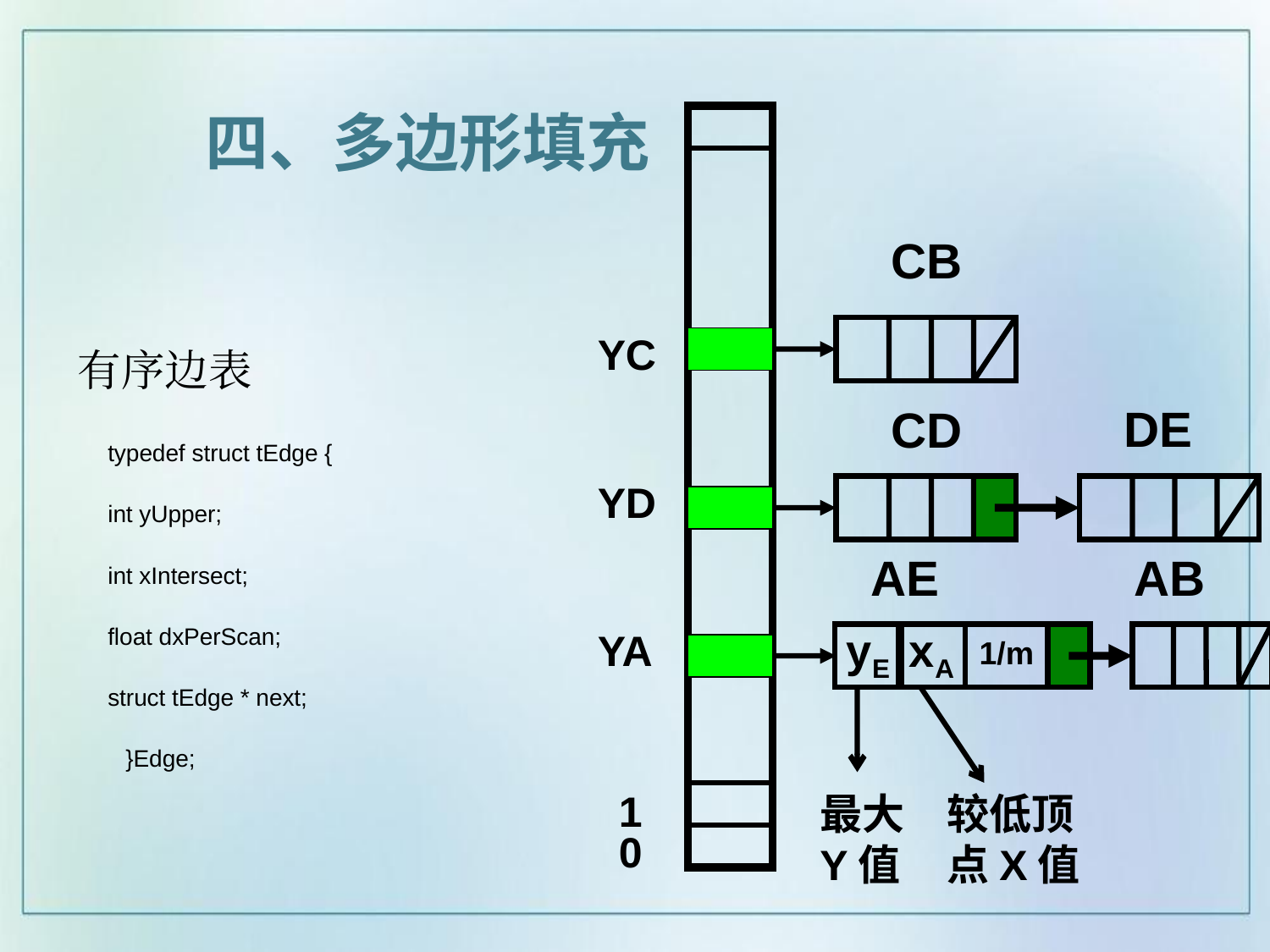

四、多边形填充

CB

YC

DE
CD
YD

AE
AB
YA
yE
xA
1/m

1
最大Y值
较低顶点X值
0

# 有序边表
typedef struct tEdge {
int yUpper;
int xIntersect;
float dxPerScan;
struct tEdge * next;
	}Edge;